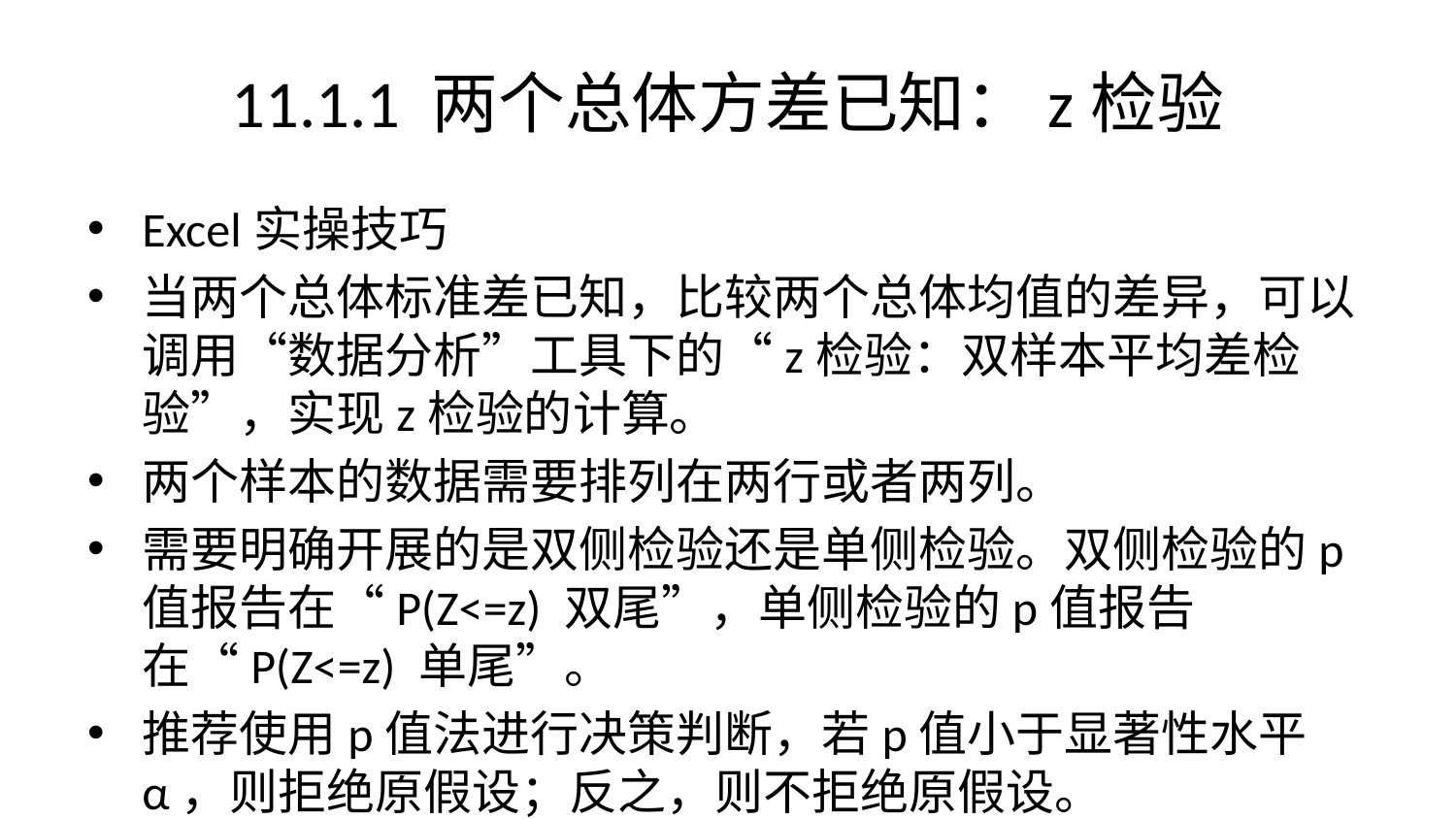

# 11.1.1 两个总体方差已知：z检验
Excel实操技巧
当两个总体标准差已知，比较两个总体均值的差异，可以调用“数据分析”工具下的“z检验：双样本平均差检验”，实现z检验的计算。
两个样本的数据需要排列在两行或者两列。
需要明确开展的是双侧检验还是单侧检验。双侧检验的p值报告在“P(Z<=z) 双尾”，单侧检验的p值报告在“P(Z<=z) 单尾”。
推荐使用p值法进行决策判断，若p值小于显著性水平α，则拒绝原假设；反之，则不拒绝原假设。